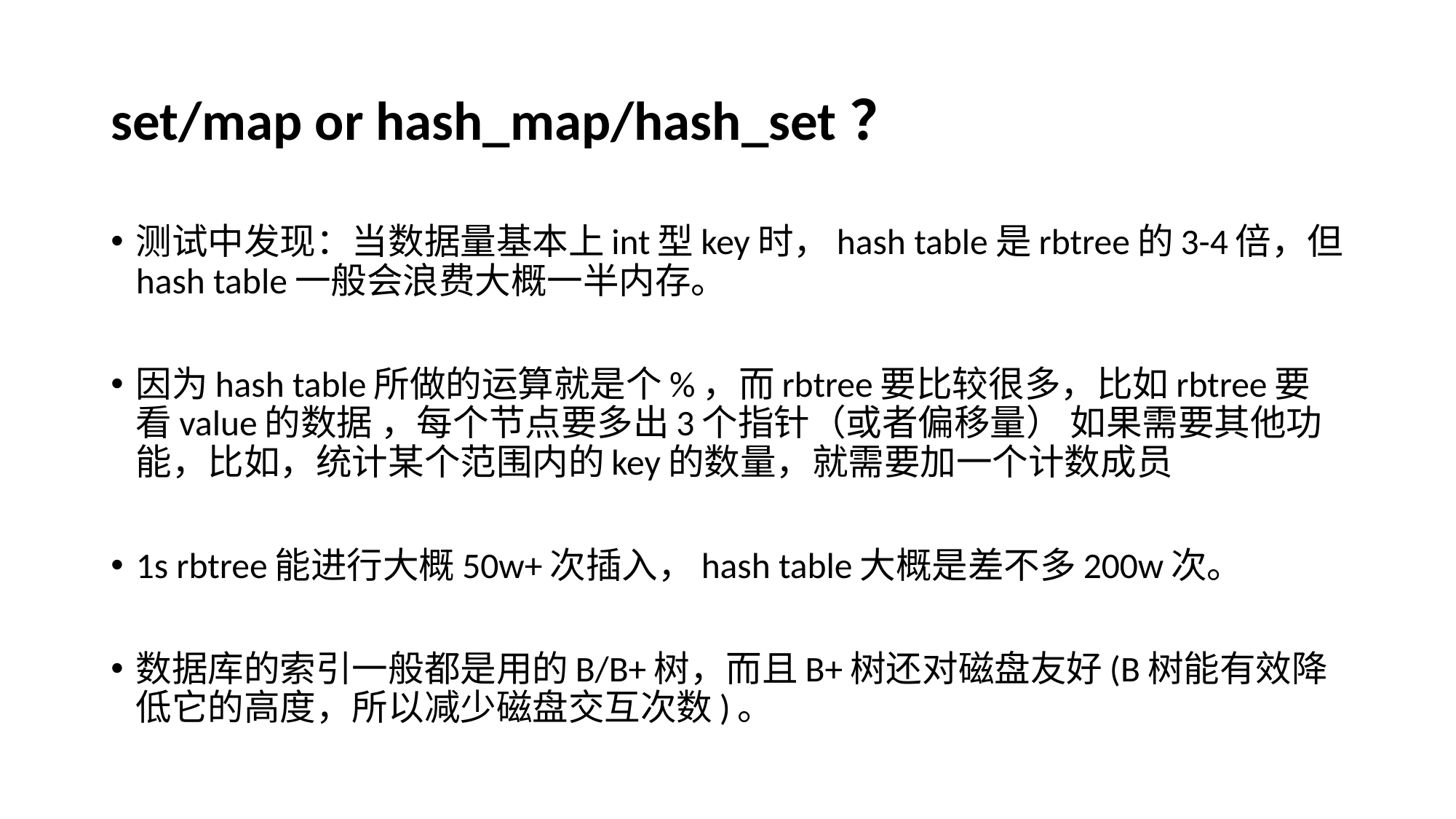

# set/map or hash_map/hash_set？
测试中发现：当数据量基本上int型key时，hash table是rbtree的3-4倍，但hash table一般会浪费大概一半内存。

因为hash table所做的运算就是个%，而rbtree要比较很多，比如rbtree要看value的数据 ，每个节点要多出3个指针（或者偏移量） 如果需要其他功能，比如，统计某个范围内的key的数量，就需要加一个计数成员

1s rbtree能进行大概50w+次插入，hash table大概是差不多200w次。

数据库的索引一般都是用的B/B+树，而且B+树还对磁盘友好(B树能有效降低它的高度，所以减少磁盘交互次数)。